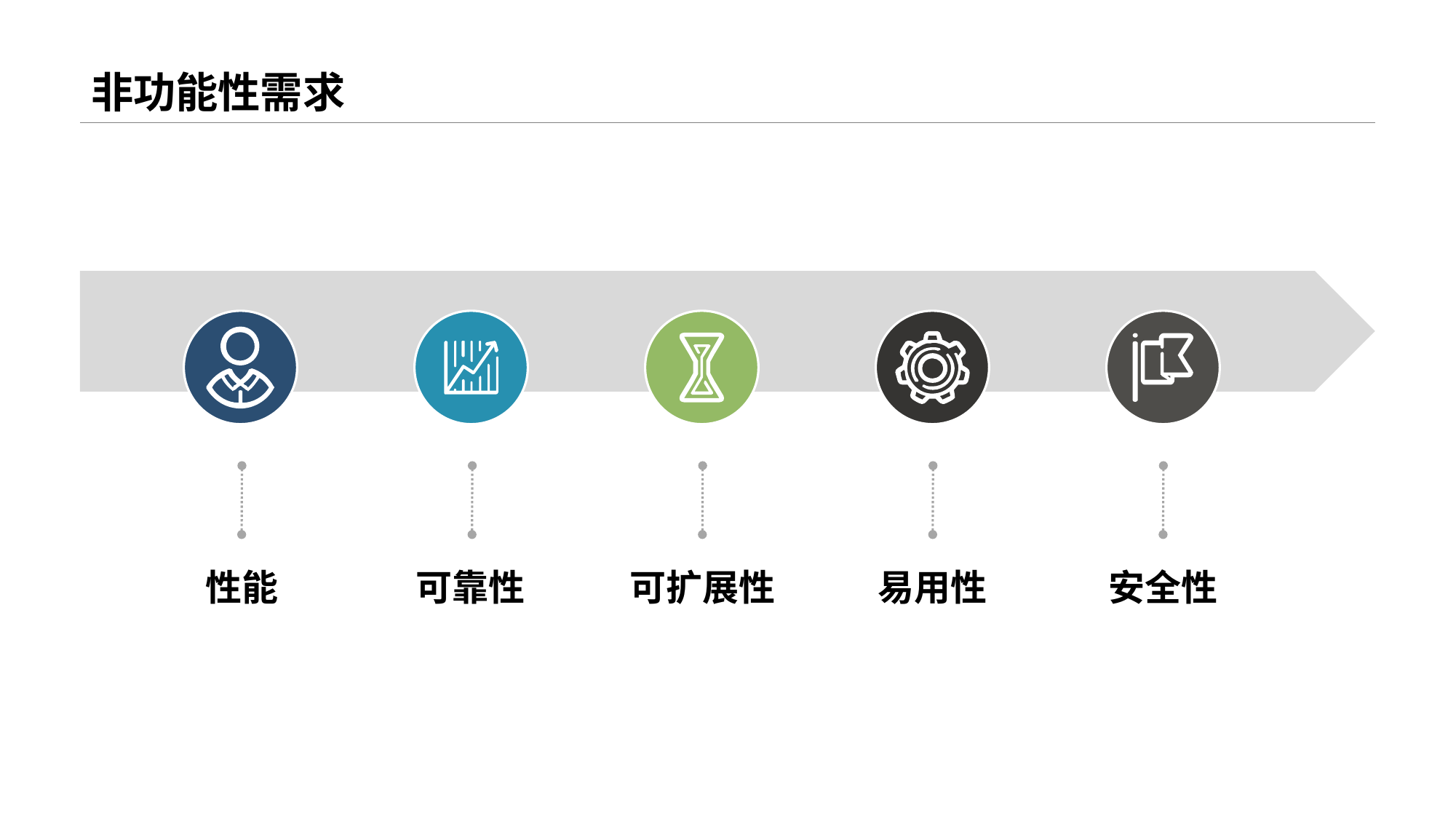

# 非功能性需求

性能
可靠性
可扩展性
易用性
安全性